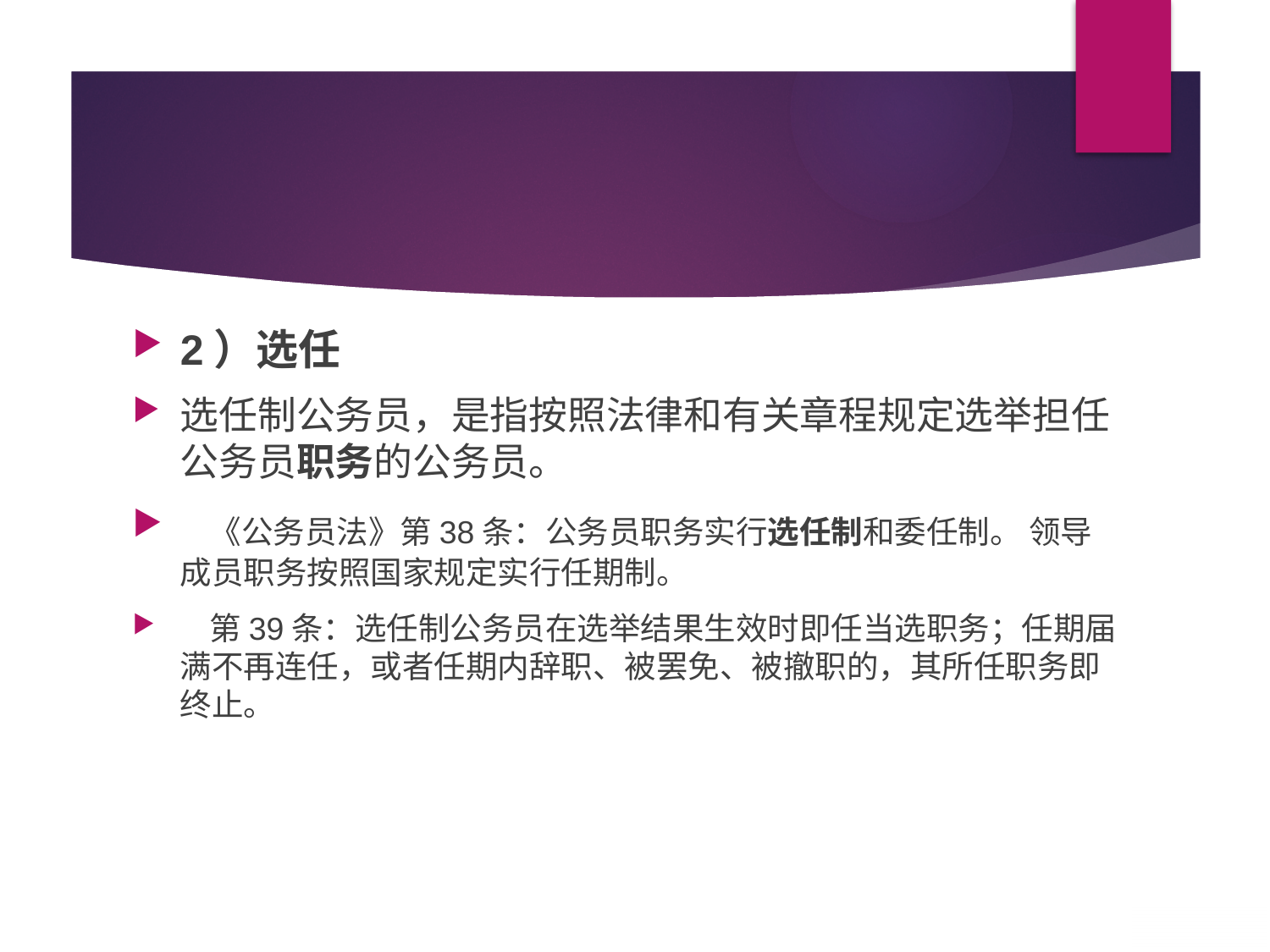

#
2）选任
选任制公务员，是指按照法律和有关章程规定选举担任公务员职务的公务员。
  《公务员法》第38条：公务员职务实行选任制和委任制。 领导成员职务按照国家规定实行任期制。
   第39条：选任制公务员在选举结果生效时即任当选职务；任期届满不再连任，或者任期内辞职、被罢免、被撤职的，其所任职务即终止。